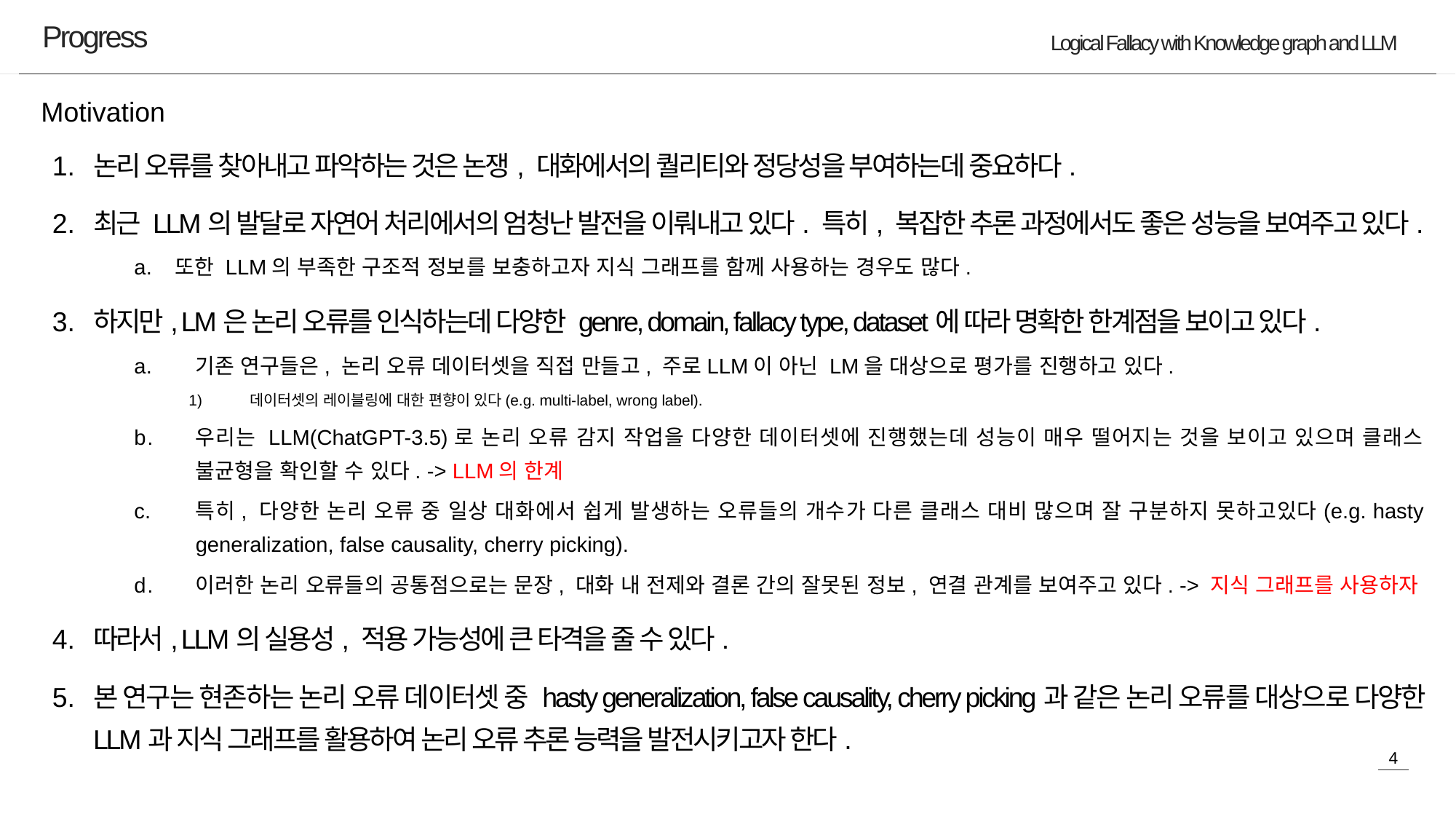

Progress
Motivation
논리 오류를 찾아내고 파악하는 것은 논쟁, 대화에서의 퀄리티와 정당성을 부여하는데 중요하다.
최근 LLM의 발달로 자연어 처리에서의 엄청난 발전을 이뤄내고 있다. 특히, 복잡한 추론 과정에서도 좋은 성능을 보여주고 있다.
또한 LLM의 부족한 구조적 정보를 보충하고자 지식 그래프를 함께 사용하는 경우도 많다.
하지만, LM은 논리 오류를 인식하는데 다양한 genre, domain, fallacy type, dataset에 따라 명확한 한계점을 보이고 있다.
기존 연구들은, 논리 오류 데이터셋을 직접 만들고, 주로LLM이 아닌 LM을 대상으로 평가를 진행하고 있다.
데이터셋의 레이블링에 대한 편향이 있다(e.g. multi-label, wrong label).
우리는 LLM(ChatGPT-3.5)로 논리 오류 감지 작업을 다양한 데이터셋에 진행했는데 성능이 매우 떨어지는 것을 보이고 있으며 클래스 불균형을 확인할 수 있다. -> LLM의 한계
특히, 다양한 논리 오류 중 일상 대화에서 쉽게 발생하는 오류들의 개수가 다른 클래스 대비 많으며 잘 구분하지 못하고있다(e.g. hasty generalization, false causality, cherry picking).
이러한 논리 오류들의 공통점으로는 문장, 대화 내 전제와 결론 간의 잘못된 정보, 연결 관계를 보여주고 있다. -> 지식 그래프를 사용하자
따라서, LLM의 실용성, 적용 가능성에 큰 타격을 줄 수 있다.
본 연구는 현존하는 논리 오류 데이터셋 중 hasty generalization, false causality, cherry picking과 같은 논리 오류를 대상으로 다양한 LLM과 지식 그래프를 활용하여 논리 오류 추론 능력을 발전시키고자 한다.